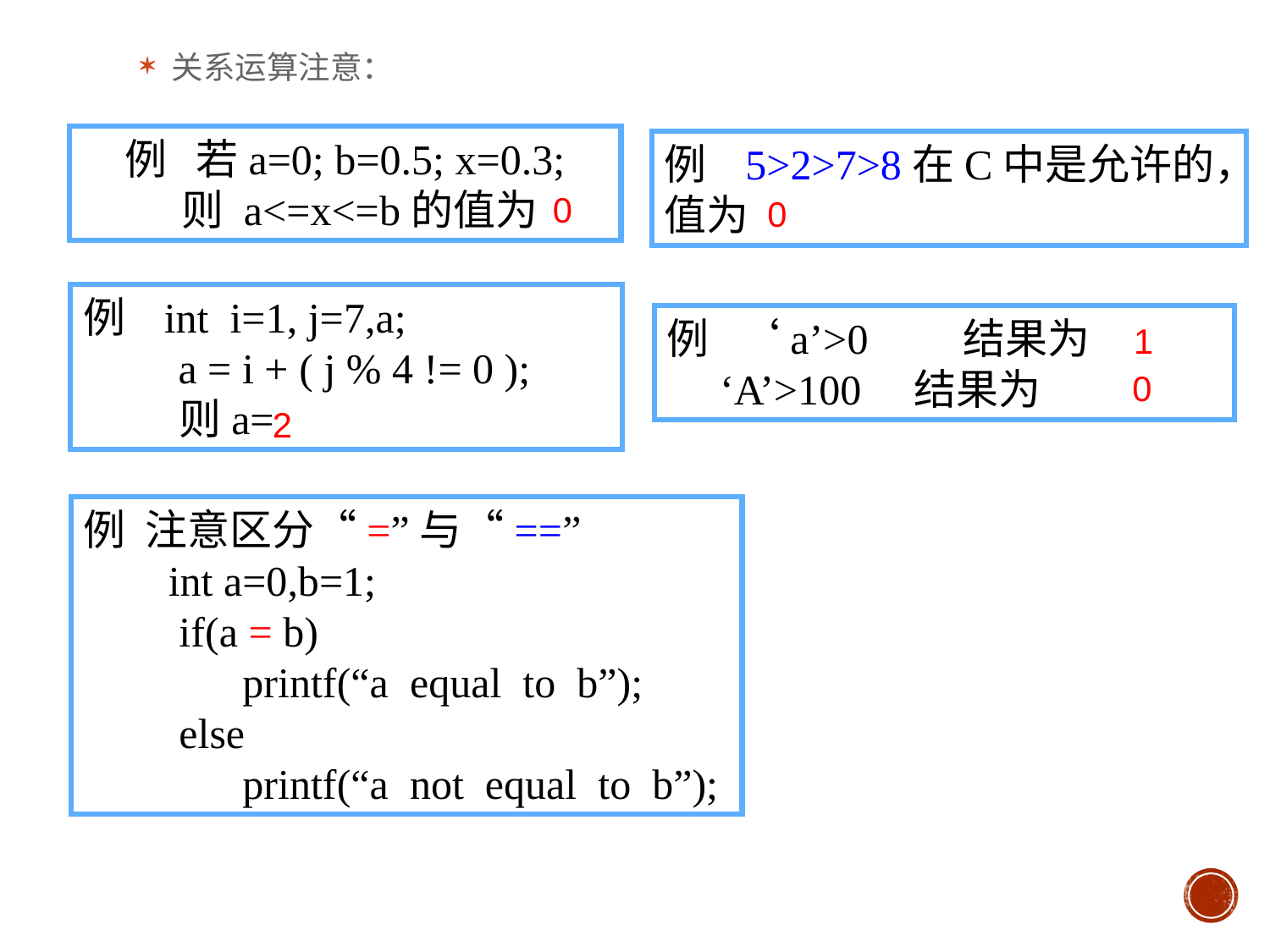

关系运算注意：
例   若a=0; b=0.5; x=0.3;
      则 a<=x<=b的值为
例   5>2>7>8在C中是允许的，值为
0
0
例   int  i=1, j=7,a;
         a = i + ( j % 4 != 0 );
         则a=
例   ‘a’>0        结果为
     ‘A’>100    结果为
1
0
2
例  注意区分“=”与“==”
        int a=0,b=1;
         if(a = b)
               printf(“a  equal  to  b”);
         else
               printf(“a  not  equal  to  b”);

46